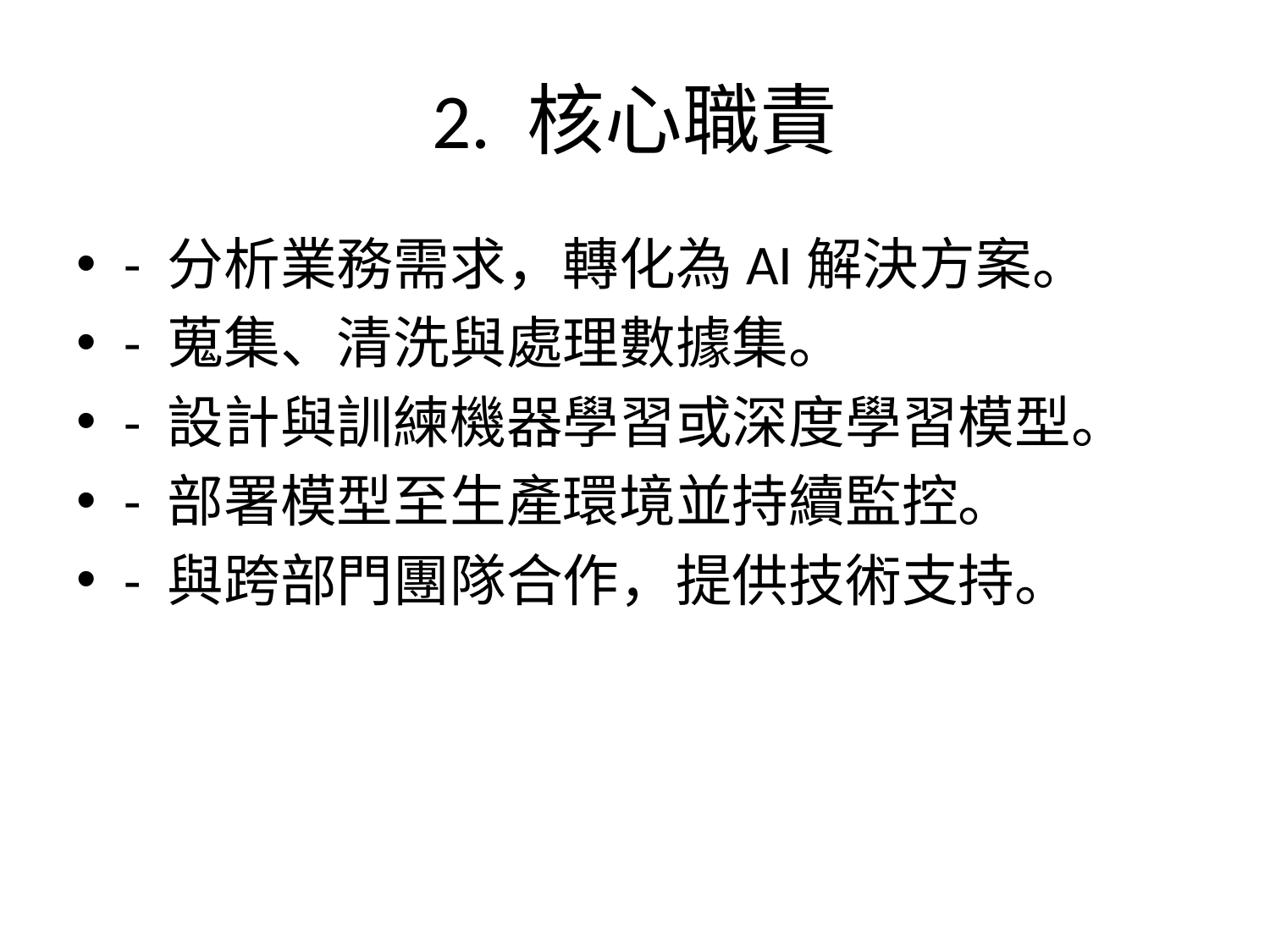

# 2. 核心職責
- 分析業務需求，轉化為AI解決方案。
- 蒐集、清洗與處理數據集。
- 設計與訓練機器學習或深度學習模型。
- 部署模型至生產環境並持續監控。
- 與跨部門團隊合作，提供技術支持。